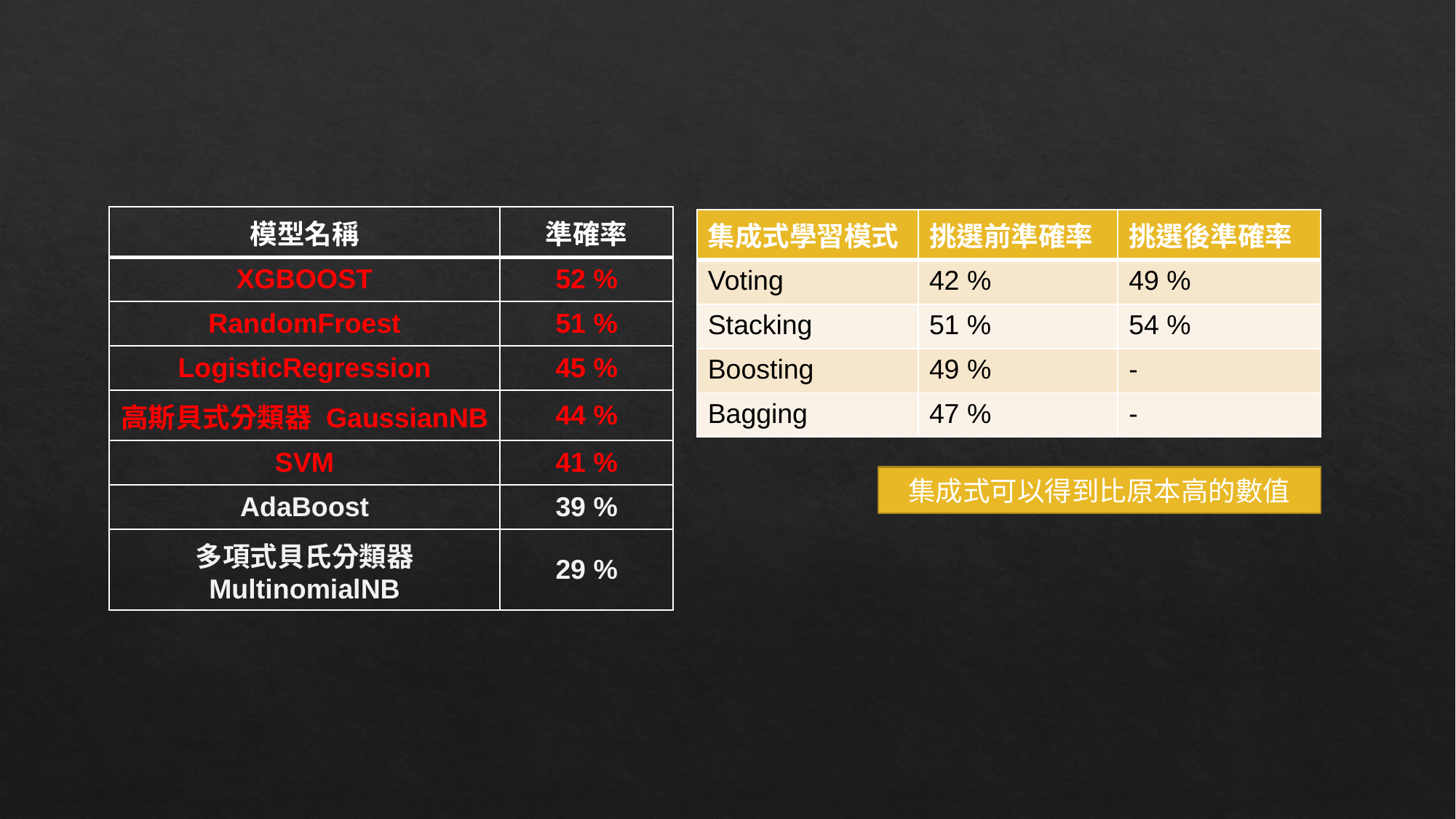

#
| 模型名稱 | 準確率 |
| --- | --- |
| XGBOOST | 52 % |
| RandomFroest | 51 % |
| LogisticRegression | 45 % |
| 高斯貝式分類器 GaussianNB | 44 % |
| SVM | 41 % |
| AdaBoost | 39 % |
| 多項式貝氏分類器 MultinomialNB | 29 % |
| 集成式學習模式 | 挑選前準確率 | 挑選後準確率 |
| --- | --- | --- |
| Voting | 42 % | 49 % |
| Stacking | 51 % | 54 % |
| Boosting | 49 % | - |
| Bagging | 47 % | - |
集成式可以得到比原本高的數值